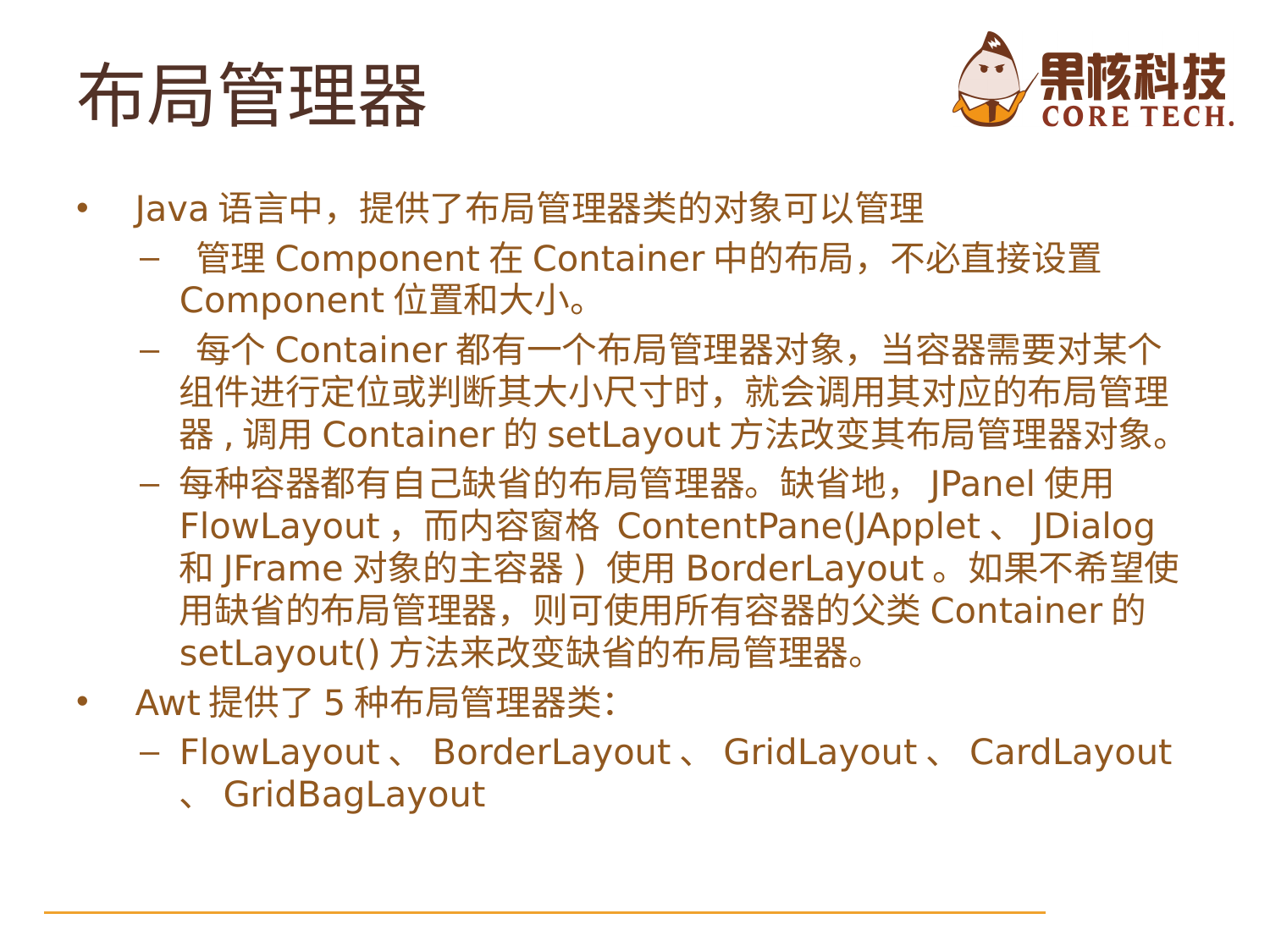

# 布局管理器
 Java语言中，提供了布局管理器类的对象可以管理
 管理Component在Container中的布局，不必直接设置Component位置和大小。
 每个Container都有一个布局管理器对象，当容器需要对某个组件进行定位或判断其大小尺寸时，就会调用其对应的布局管理器,调用Container的setLayout方法改变其布局管理器对象。
每种容器都有自己缺省的布局管理器。缺省地，JPanel使用FlowLayout，而内容窗格 ContentPane(JApplet、JDialog和JFrame对象的主容器) 使用BorderLayout。如果不希望使用缺省的布局管理器，则可使用所有容器的父类Container的setLayout()方法来改变缺省的布局管理器。
 Awt提供了5种布局管理器类：
FlowLayout、BorderLayout、GridLayout、CardLayout 、GridBagLayout